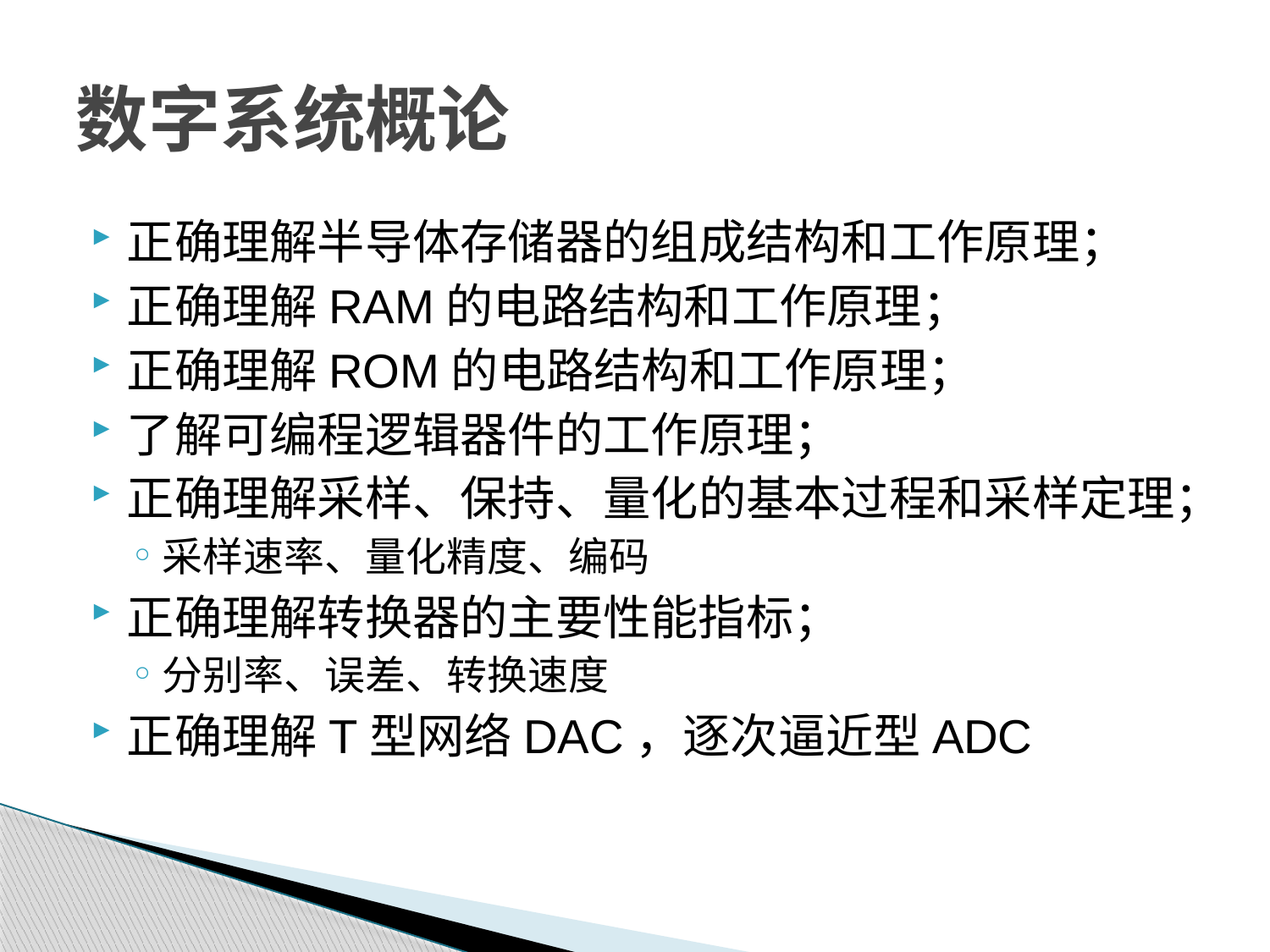

# 数字系统概论
正确理解半导体存储器的组成结构和工作原理；
正确理解RAM的电路结构和工作原理；
正确理解ROM的电路结构和工作原理；
了解可编程逻辑器件的工作原理；
正确理解采样、保持、量化的基本过程和采样定理；
采样速率、量化精度、编码
正确理解转换器的主要性能指标；
分别率、误差、转换速度
正确理解T型网络DAC，逐次逼近型ADC